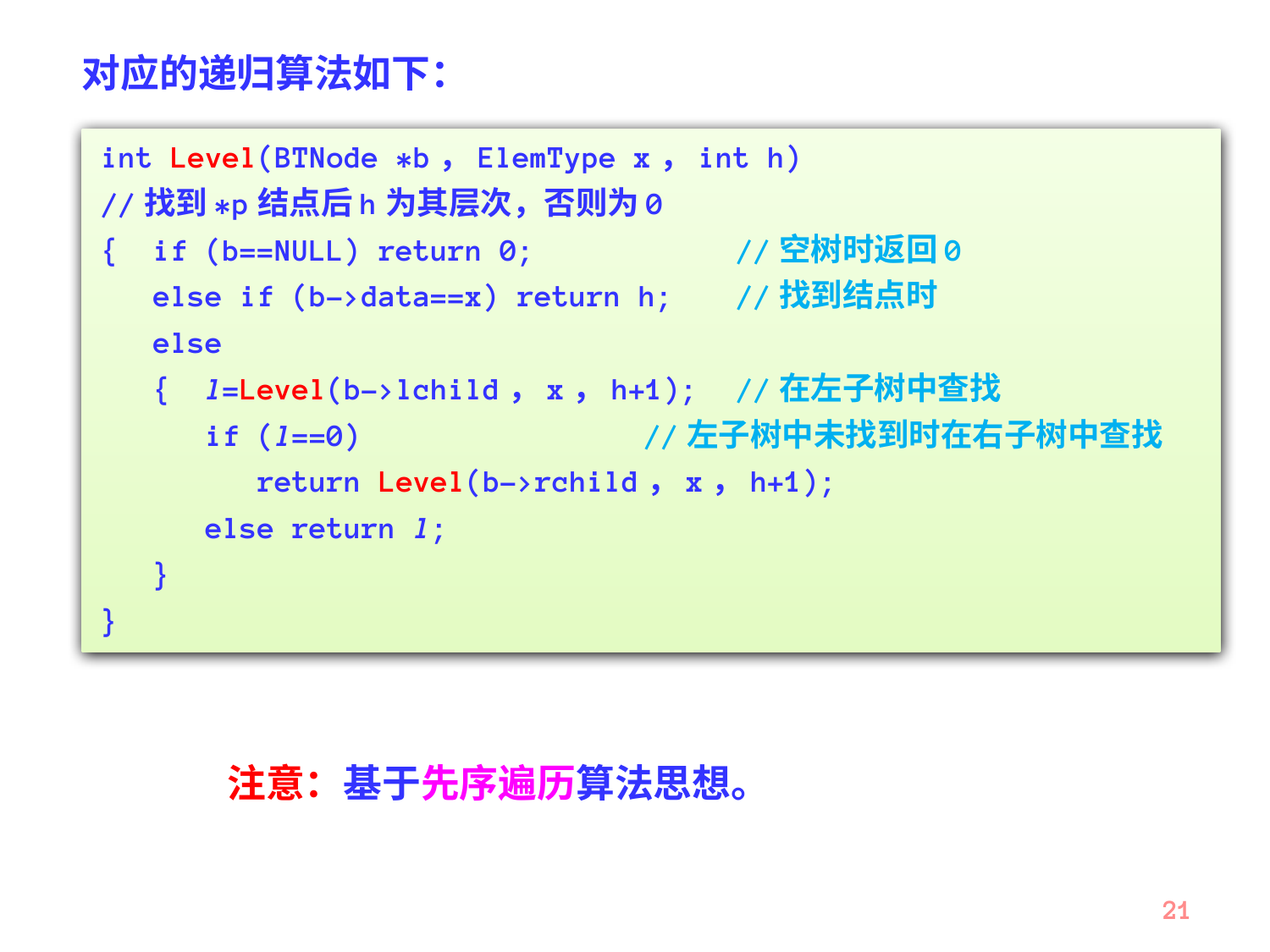

对应的递归算法如下：
int Level(BTNode *b，ElemType x，int h)
//找到*p结点后h为其层次，否则为0
{  if (b==NULL) return 0;  		//空树时返回0
   else if (b->data==x) return h; 	//找到结点时
   else
   {  l=Level(b->lchild，x，h+1); 	//在左子树中查找
      if (l==0) 		  //左子树中未找到时在右子树中查找
         return Level(b->rchild，x，h+1);
      else return l;
   }
}
注意：基于先序遍历算法思想。
21